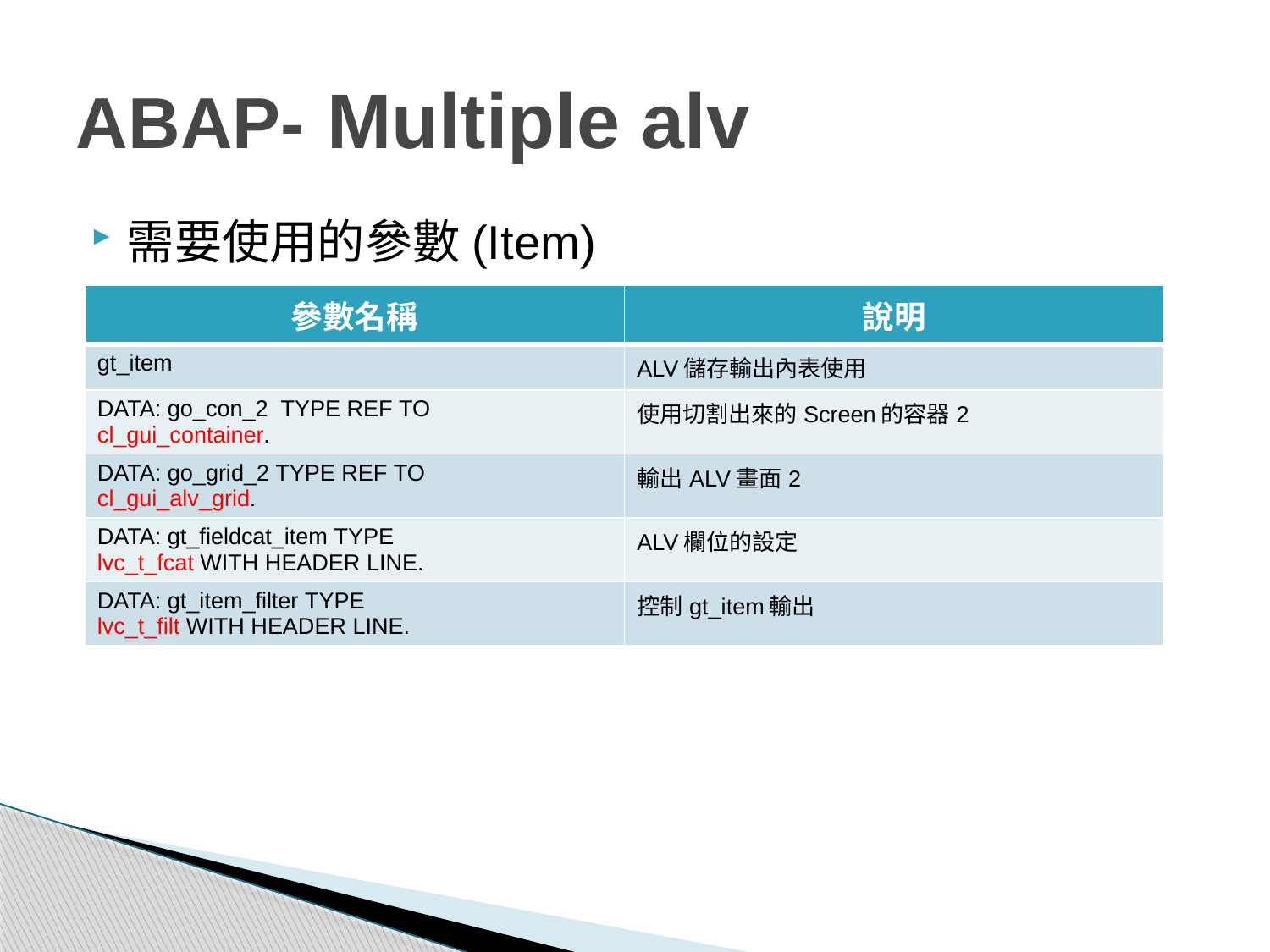

# ABAP- Multiple alv
需要使用的參數(Item)

| 參數名稱 | 說明 |
| --- | --- |
| gt\_item | ALV儲存輸出內表使用 |
| DATA: go\_con\_2  TYPE REF TO  cl\_gui\_container. | 使用切割出來的Screen的容器2 |
| DATA: go\_grid\_2 TYPE REF TO  cl\_gui\_alv\_grid. | 輸出ALV畫面2 |
| DATA: gt\_fieldcat\_item TYPE  lvc\_t\_fcat WITH HEADER LINE. | ALV欄位的設定 |
| DATA: gt\_item\_filter TYPE  lvc\_t\_filt WITH HEADER LINE. | 控制gt\_item輸出 |